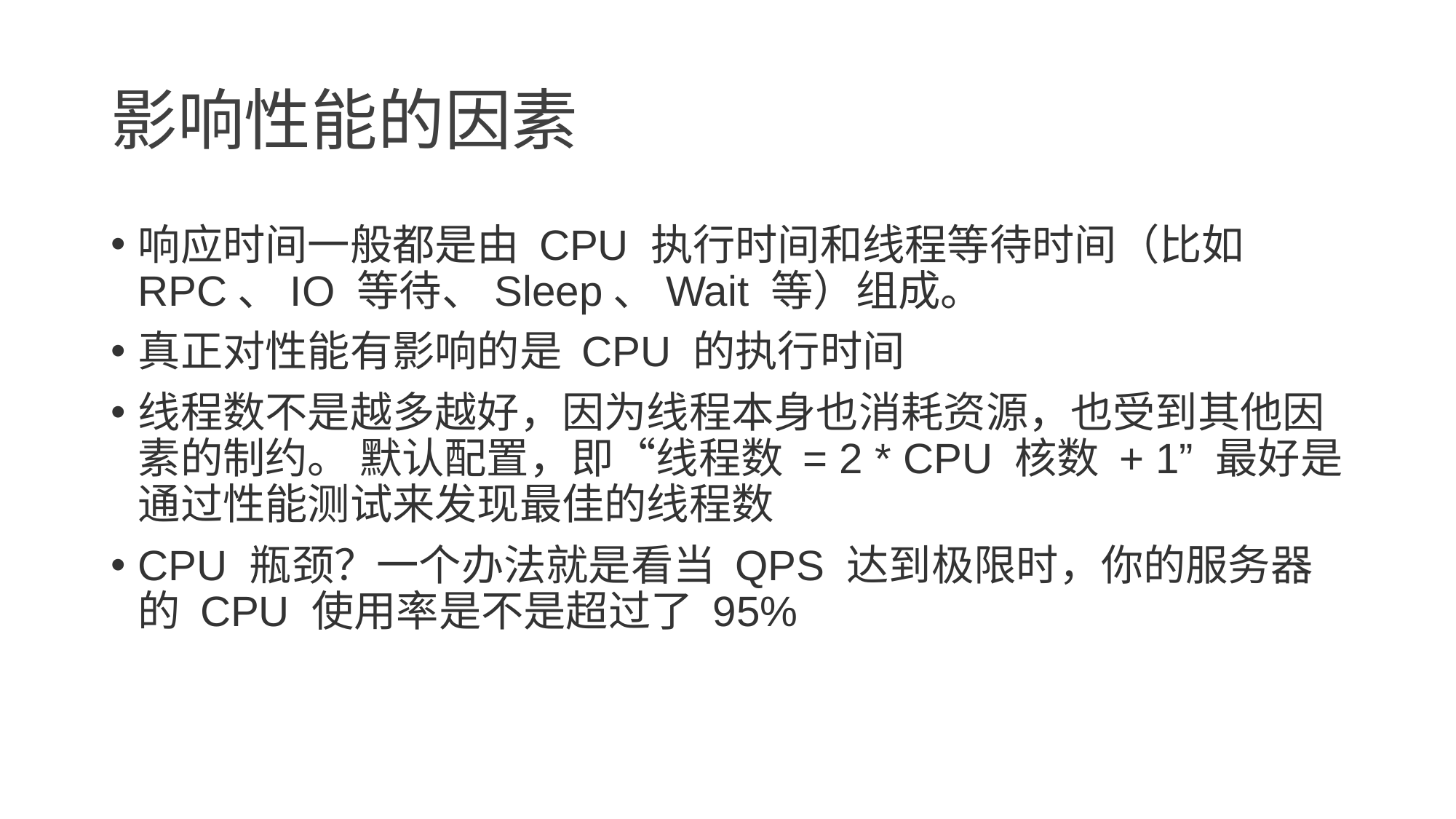

# 影响性能的因素
响应时间一般都是由 CPU 执行时间和线程等待时间（比如 RPC、IO 等待、Sleep、Wait 等）组成。
真正对性能有影响的是 CPU 的执行时间
线程数不是越多越好，因为线程本身也消耗资源，也受到其他因素的制约。 默认配置，即“线程数 = 2 * CPU 核数 + 1” 最好是通过性能测试来发现最佳的线程数
CPU 瓶颈？一个办法就是看当 QPS 达到极限时，你的服务器的 CPU 使用率是不是超过了 95%